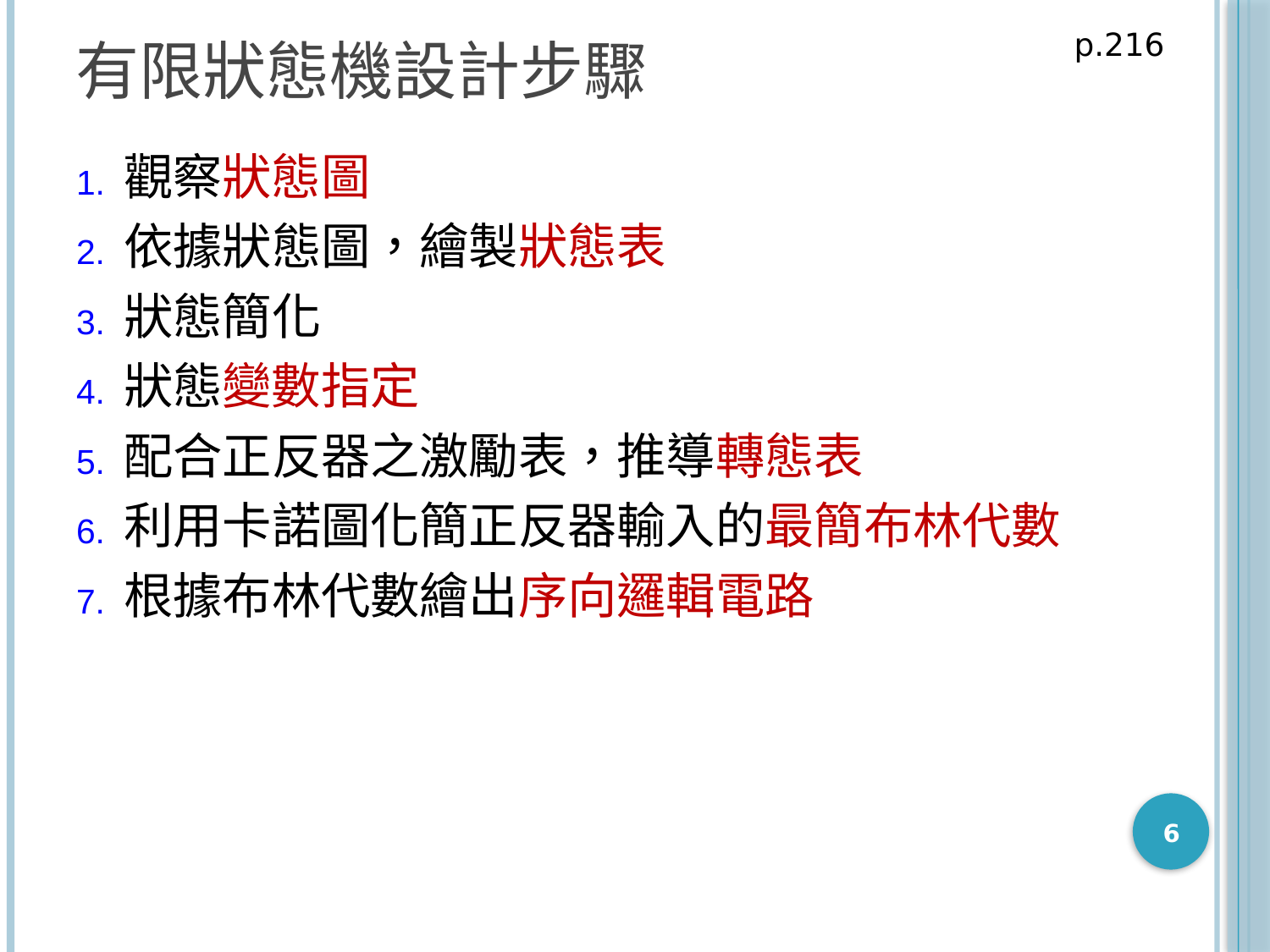

p.216
# 有限狀態機設計步驟
觀察狀態圖
依據狀態圖，繪製狀態表
狀態簡化
狀態變數指定
配合正反器之激勵表，推導轉態表
利用卡諾圖化簡正反器輸入的最簡布林代數
根據布林代數繪出序向邏輯電路

6